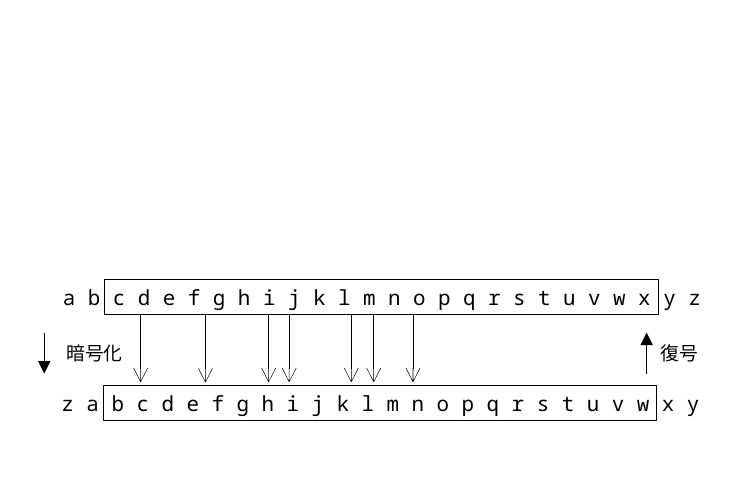

a b c d e f g h i j k l m n o p q r s t u v w x y z
暗号化
復号
z a b c d e f g h i j k l m n o p q r s t u v w x y